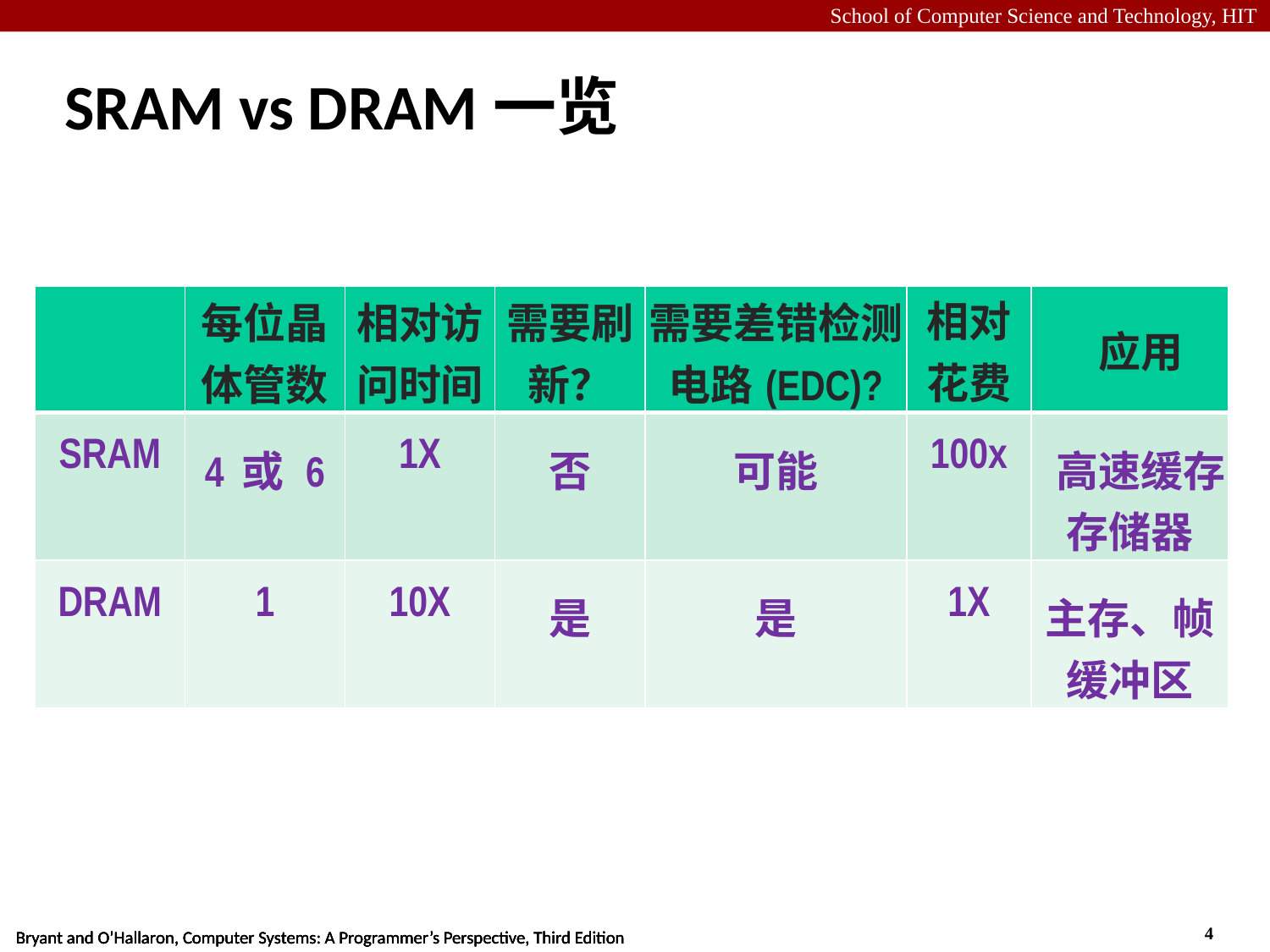

# SRAM vs DRAM一览
|  | 每位晶体管数 | 相对访问时间 | 需要刷新？ | 需要差错检测电路(EDC)? | 相对 花费 | 应用 |
| --- | --- | --- | --- | --- | --- | --- |
| SRAM | 4 或 6 | 1X | 否 | 可能 | 100x | 高速缓存存储器 |
| DRAM | 1 | 10X | 是 | 是 | 1X | 主存、帧缓冲区 |